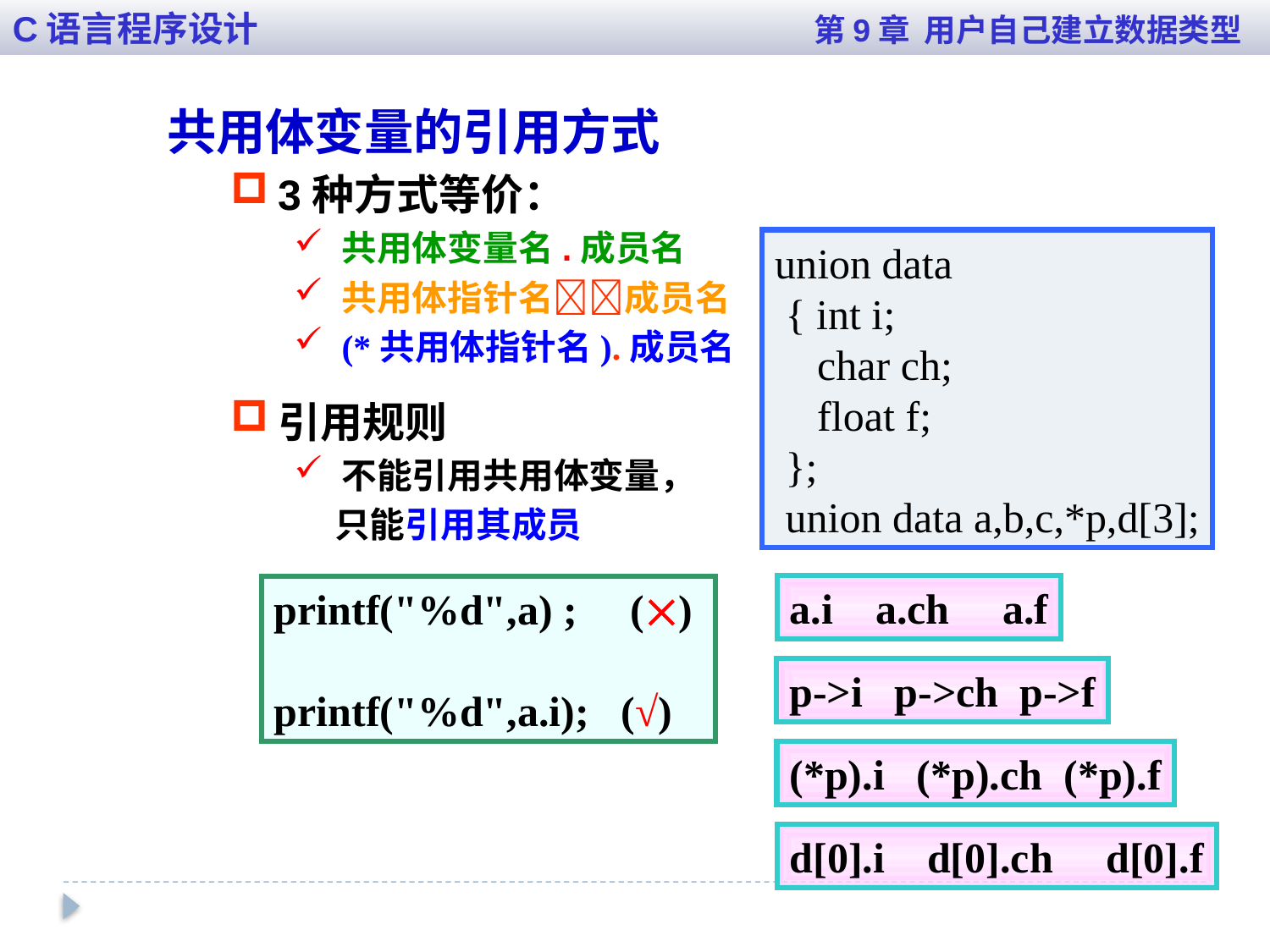

C语言程序设计                                                                     第9章  用户自己建立数据类型
共用体变量的引用方式
3种方式等价：
共用体变量名.成员名
共用体指针名−>成员名
(*共用体指针名).成员名
union data
 { int i;
    char ch;
    float f;
 };
 union data a,b,c,*p,d[3];
a.i    a.ch     a.f
p->i   p->ch  p->f
(*p).i   (*p).ch  (*p).f
d[0].i    d[0].ch     d[0].f
引用规则
不能引用共用体变量，
    只能引用其成员
printf("%d",a) ;     (×)

printf("%d",a.i);   (√)